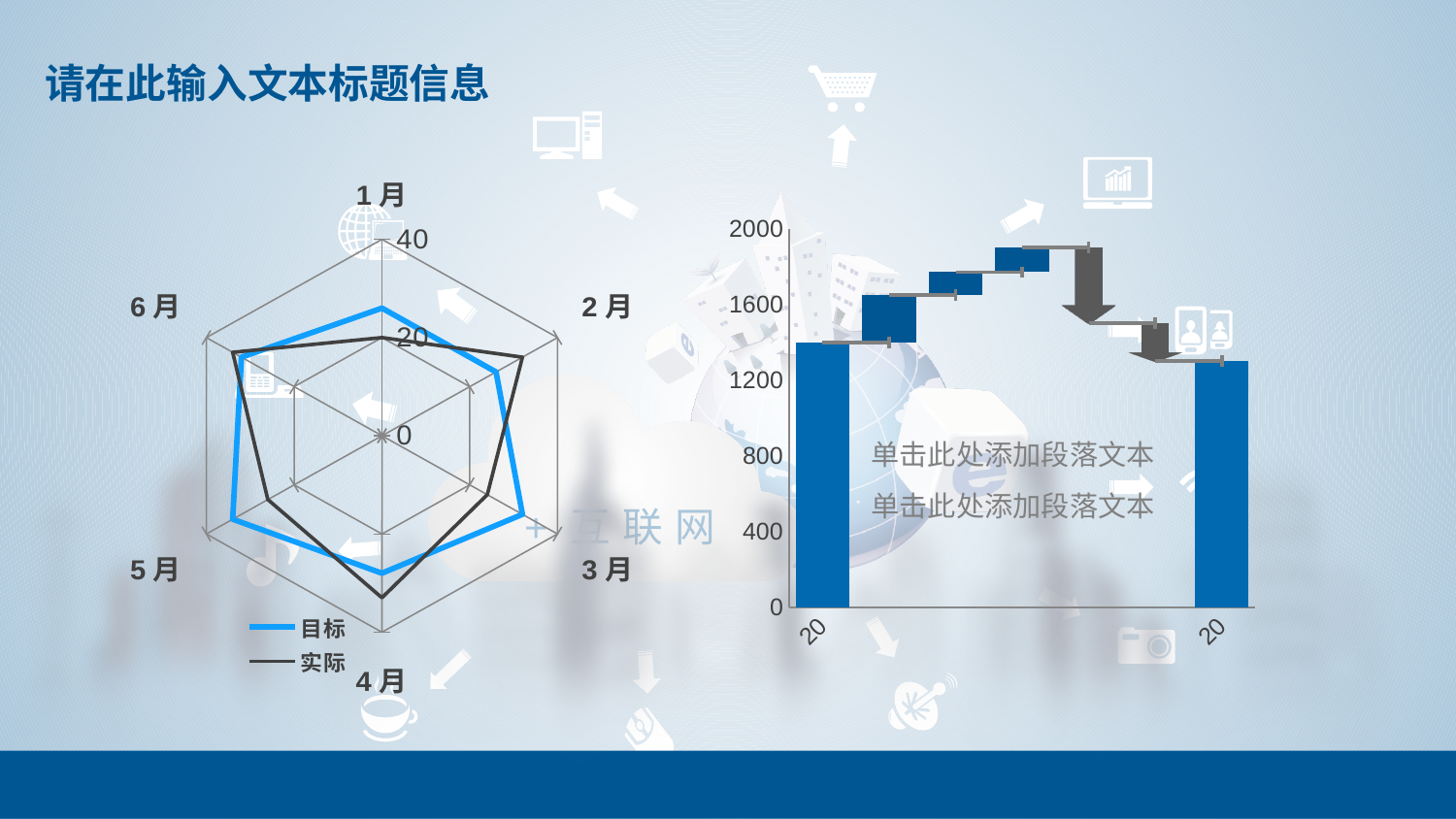

### Chart

| Category | 目标 | 实际 |
|---|---|---|
| 1月 | 26.0 | 20.0 |
| 2月 | 26.0 | 32.0 |
| 3月 | 32.0 | 24.0 |
| 4月 | 28.0 | 33.0 |
| 5月 | 34.0 | 26.0 |
| 6月 | 32.0 | 34.0 |

### Chart

| Category | 起点终点值 | 占位序列 | 正数序列 | 负数序列 | 合计 |
|---|---|---|---|---|---|
| 2013销量 | 1400.0 | 0.0 | 0.0 | 0.0 | 1400.0 |
| 产品线1 | None | 1400.0 | 250.0 | 0.0 | 1650.0 |
| 产品线2 | None | 1650.0 | 120.0 | 0.0 | 1770.0 |
| 产品线3 | None | 1770.0 | 130.0 | 0.0 | 1900.0 |
| 产品线4 | None | 1500.0 | 0.0 | 400.0 | 1500.0 |
| 产品线5 | None | 1300.0 | 0.0 | 200.0 | 1300.0 |
| 2014销量 | 1300.0 | None | None | None | None |
单击此处添加段落文本
单击此处添加段落文本